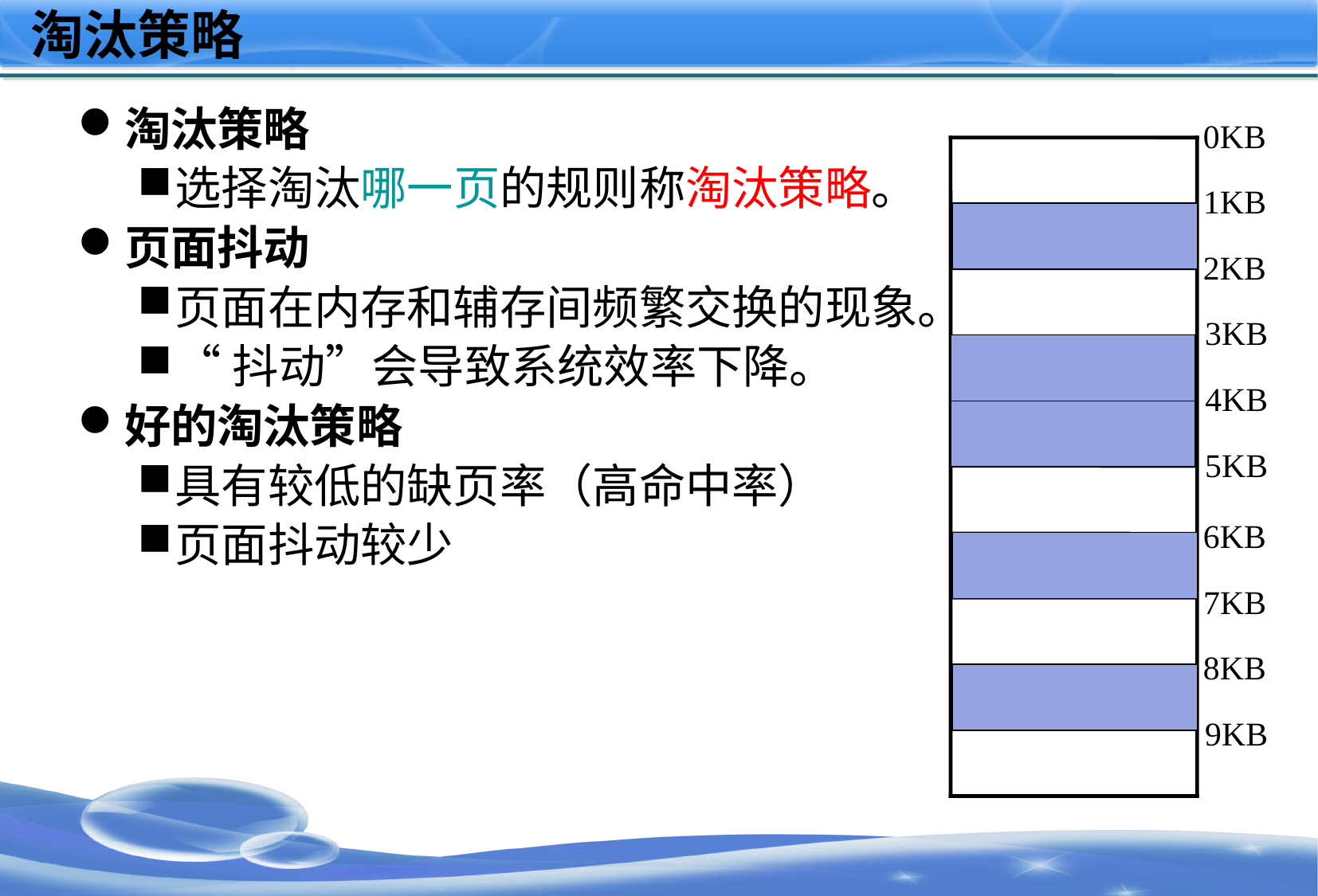

# 淘汰策略
淘汰策略
选择淘汰哪一页的规则称淘汰策略。
页面抖动
页面在内存和辅存间频繁交换的现象。
“抖动”会导致系统效率下降。
好的淘汰策略
具有较低的缺页率（高命中率）
页面抖动较少
0KB

1KB
2KB
3KB
4KB
5KB
6KB
7KB
8KB
9KB